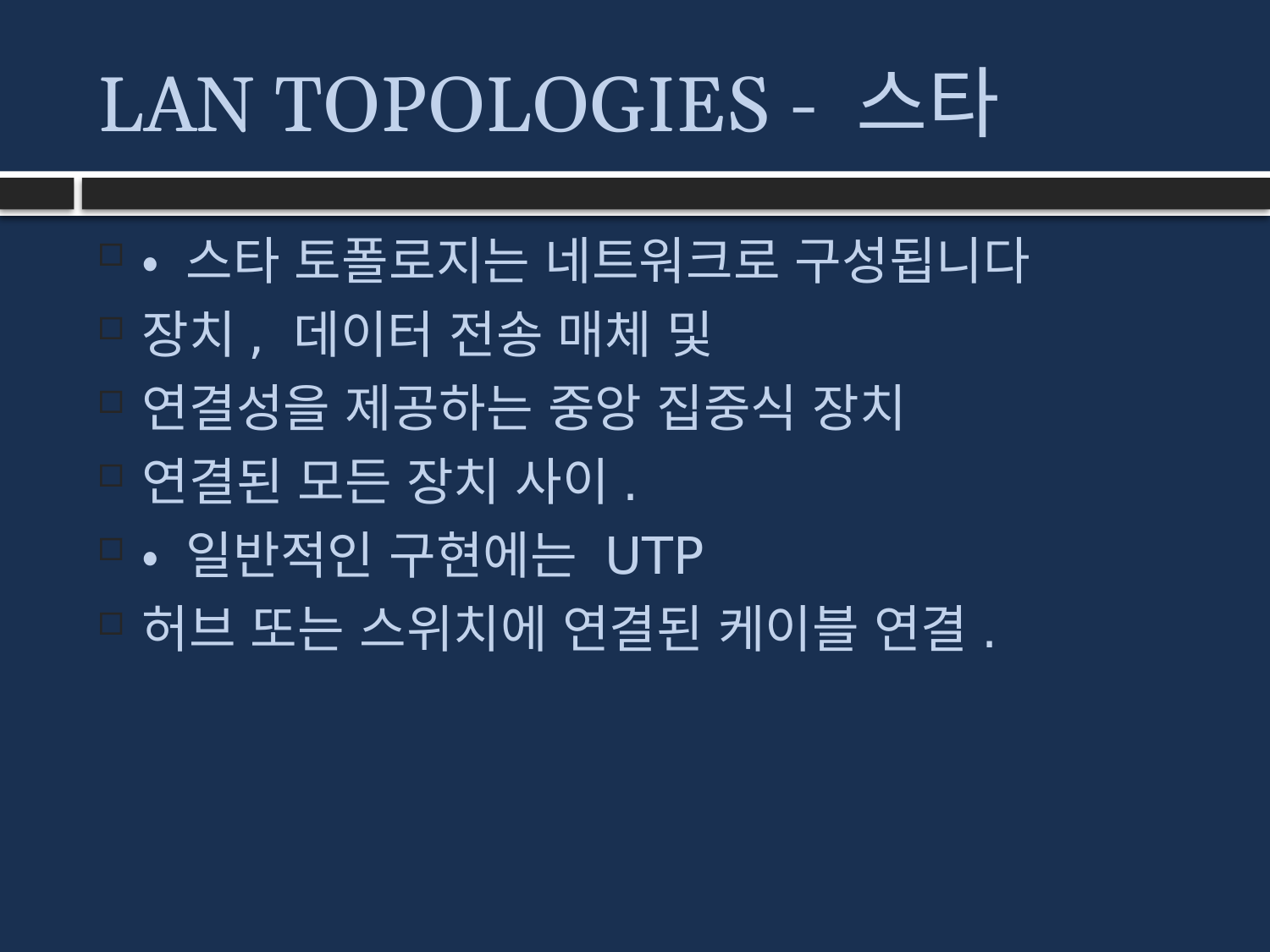

# LAN TOPOLOGIES - 스타
• 스타 토폴로지는 네트워크로 구성됩니다
장치, 데이터 전송 매체 및
연결성을 제공하는 중앙 집중식 장치
연결된 모든 장치 사이.
• 일반적인 구현에는 UTP
허브 또는 스위치에 연결된 케이블 연결.